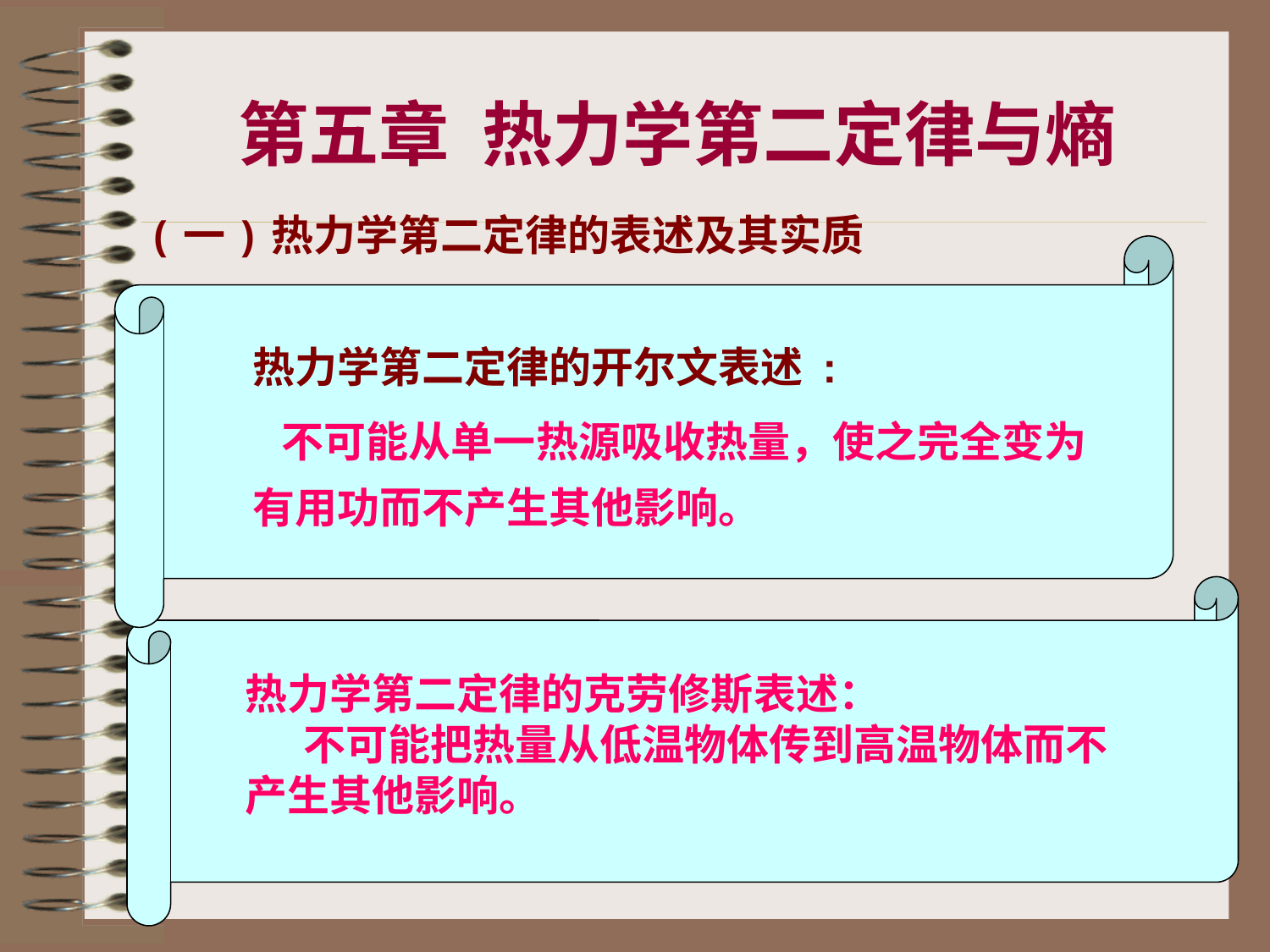

# 第五章  热力学第二定律与熵
(一)热力学第二定律的表述及其实质

热力学第二定律的开尔文表述 :
  不可能从单一热源吸收热量，使之完全变为有用功而不产生其他影响。

热力学第二定律的克劳修斯表述：
     不可能把热量从低温物体传到高温物体而不产生其他影响。